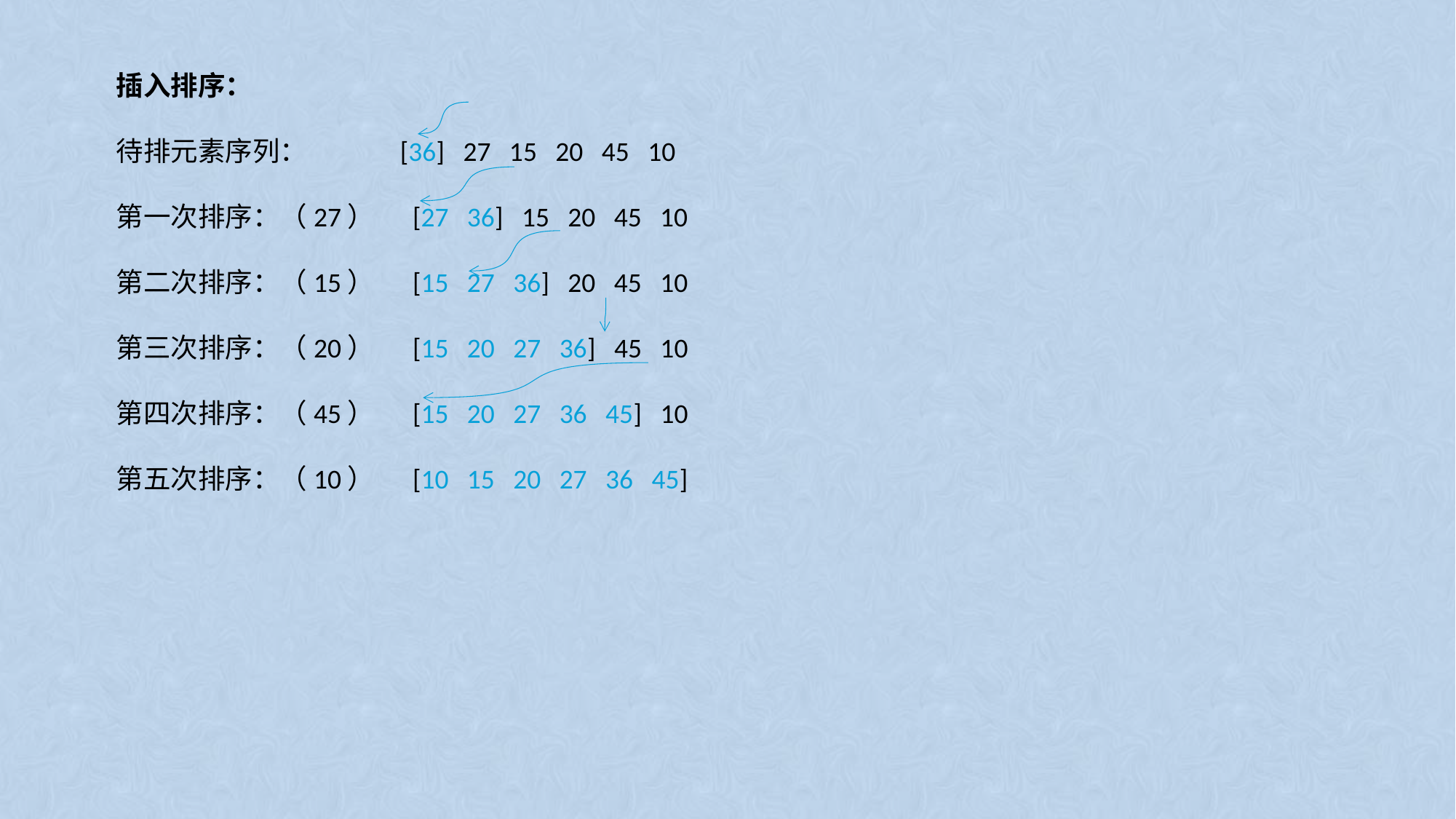

插入排序：

待排元素序列：              [36]   27   15   20   45   10

第一次排序：（27）     [27   36]   15   20   45   10

第二次排序：（15）     [15   27   36]   20   45   10

第三次排序：（20）     [15   20   27   36]   45   10

第四次排序：（45）     [15   20   27   36   45]   10

第五次排序：（10）     [10   15   20   27   36   45]